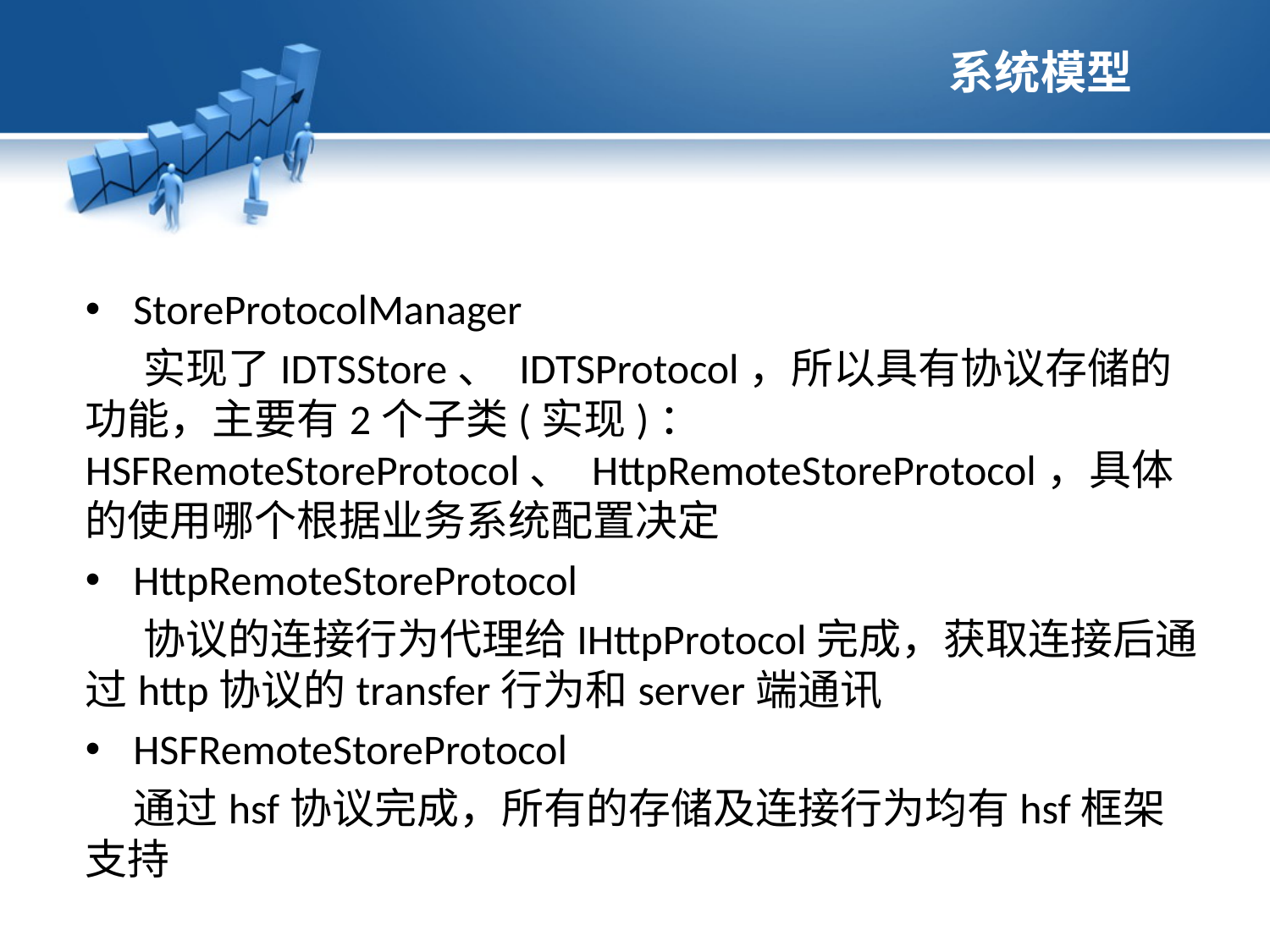

系统模型
StoreProtocolManager
     实现了IDTSStore、 IDTSProtocol，所以具有协议存储的功能，主要有2个子类(实现)： HSFRemoteStoreProtocol、 HttpRemoteStoreProtocol，具体的使用哪个根据业务系统配置决定
HttpRemoteStoreProtocol
     协议的连接行为代理给IHttpProtocol完成，获取连接后通过http协议的transfer行为和server端通讯
HSFRemoteStoreProtocol
    通过hsf协议完成，所有的存储及连接行为均有hsf框架支持